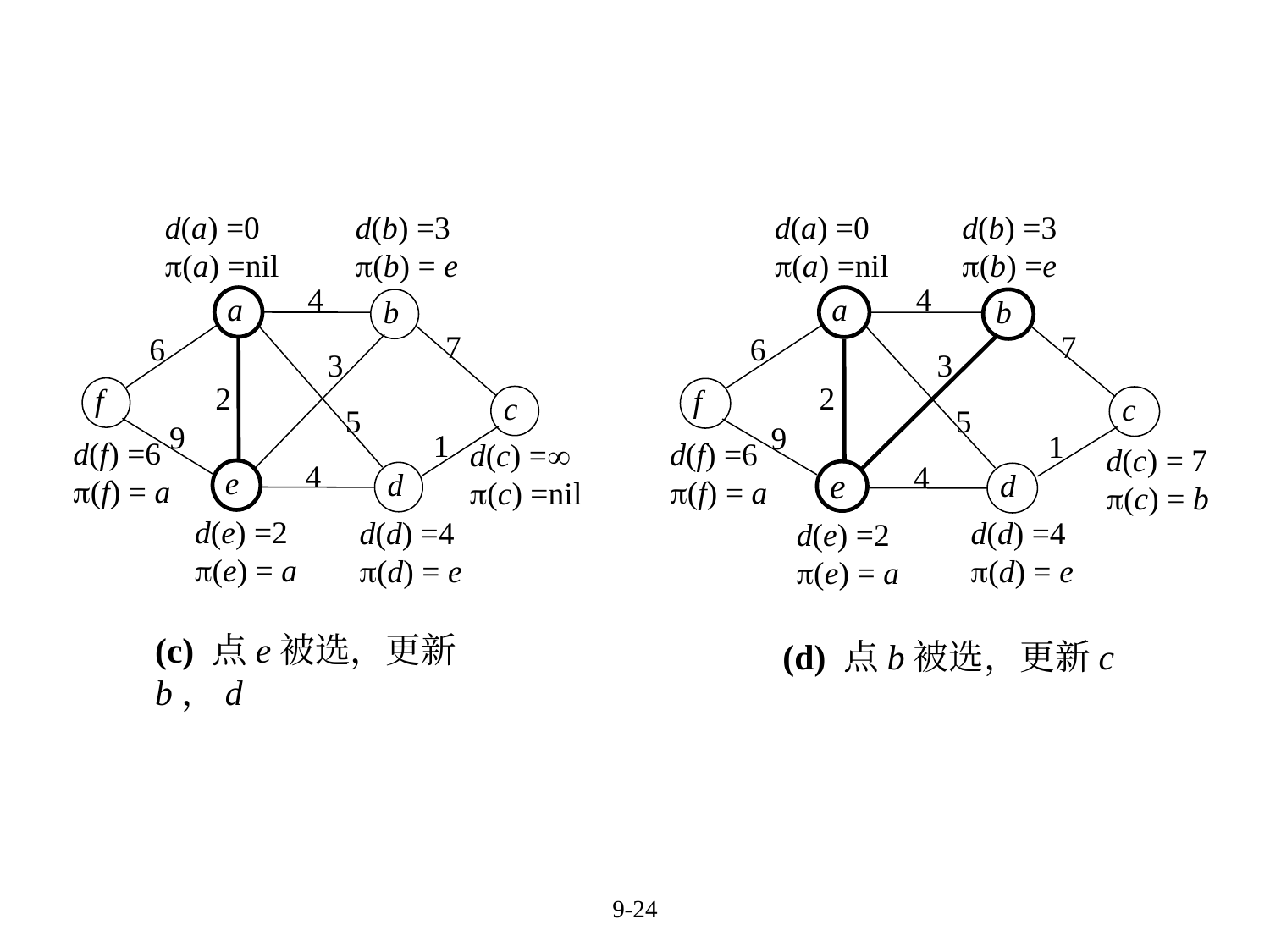

d(a) =0
π(a) =nil

d(b) =3
π(b) = e

4
a
b

7
6

3
2
f

c

5
9

1

d(f) =6
π(f) = a

d(c) =∞
π(c) =nil

4
e
d

d(e) =2
π(e) = a

d(d) =4
π(d) = e

(c) 点e被选，更新b，d
d(a) =0
π(a) =nil

d(b) =3
π(b) =e

4
a
b

7
6

3
2
f

c

5
9

1

d(f) =6
π(f) = a

d(c) = 7
π(c) = b

4
e
d

d(d) =4
π(d) = e

d(e) =2
π(e) = a

(d) 点b被选，更新c
9-24